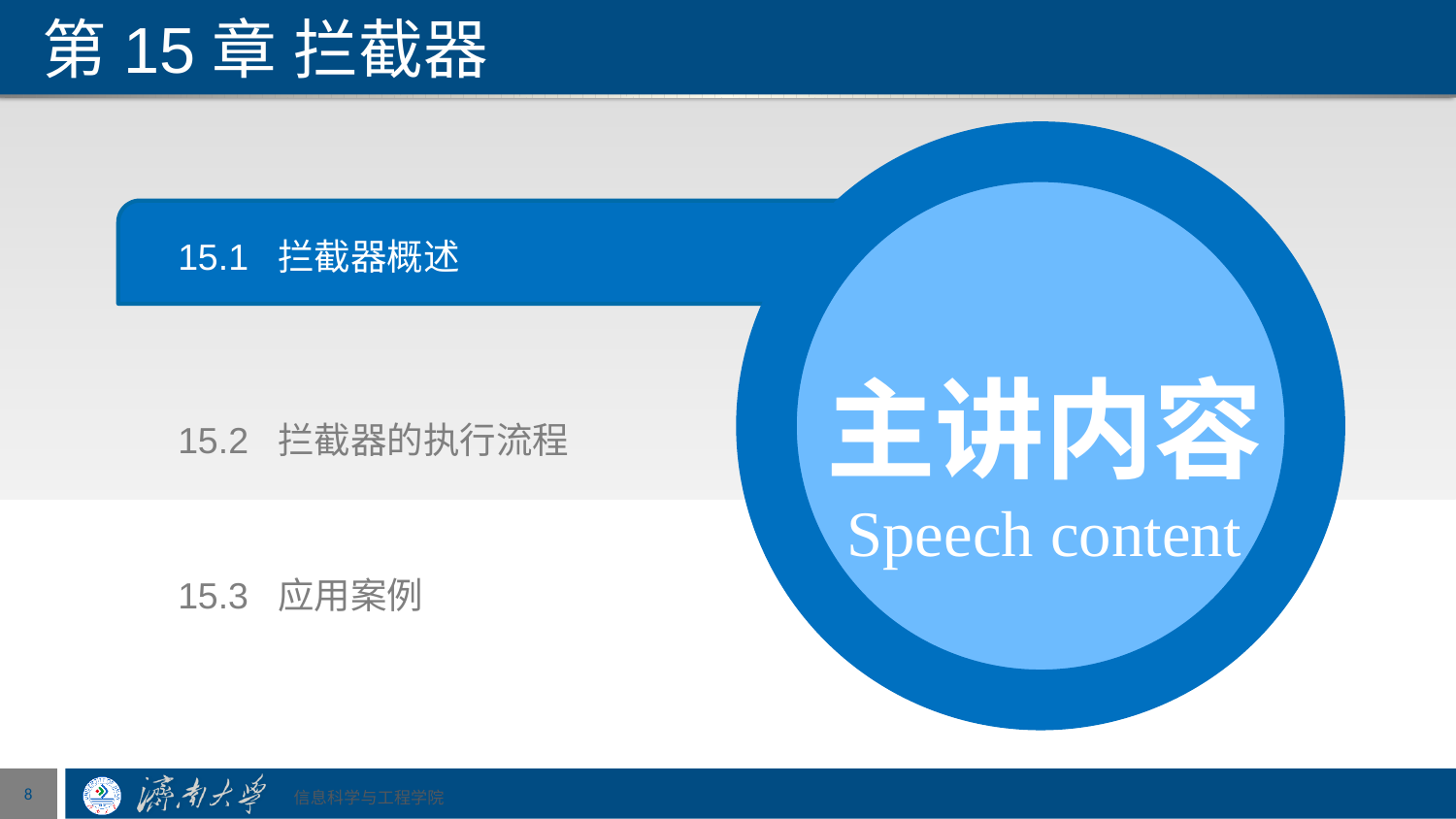

# 第15章 拦截器
主讲内容

主讲内容
Speech content

15.1  拦截器概述
15.2  拦截器的执行流程
15.3  应用案例